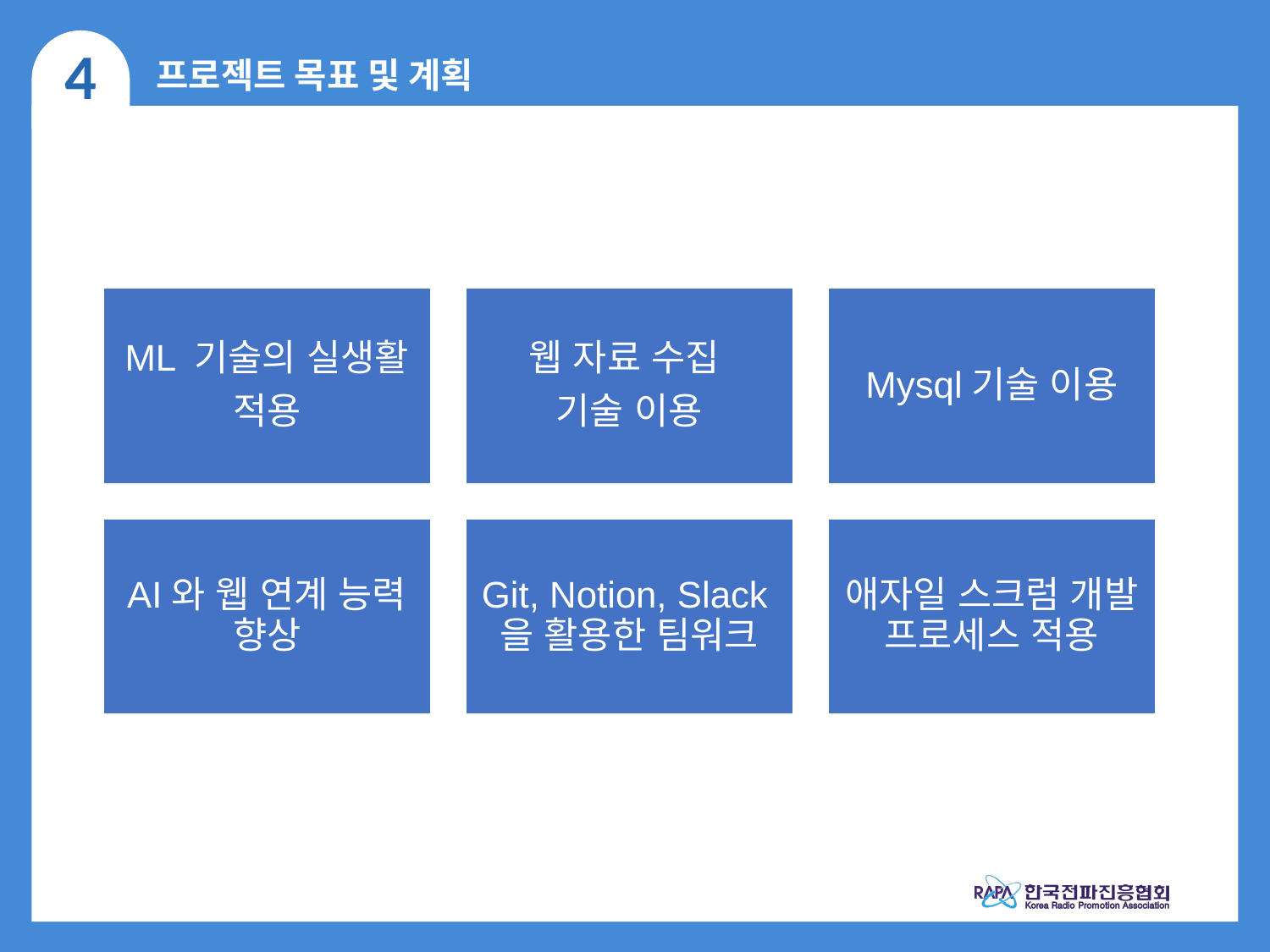

4
프로젝트 목표 및 계획
ML 기술의 실생활
적용
웹 자료 수집
기술 이용
Mysql기술 이용
AI와 웹 연계 능력 향상
Git, Notion, Slack을 활용한 팀워크
애자일 스크럼 개발 프로세스 적용